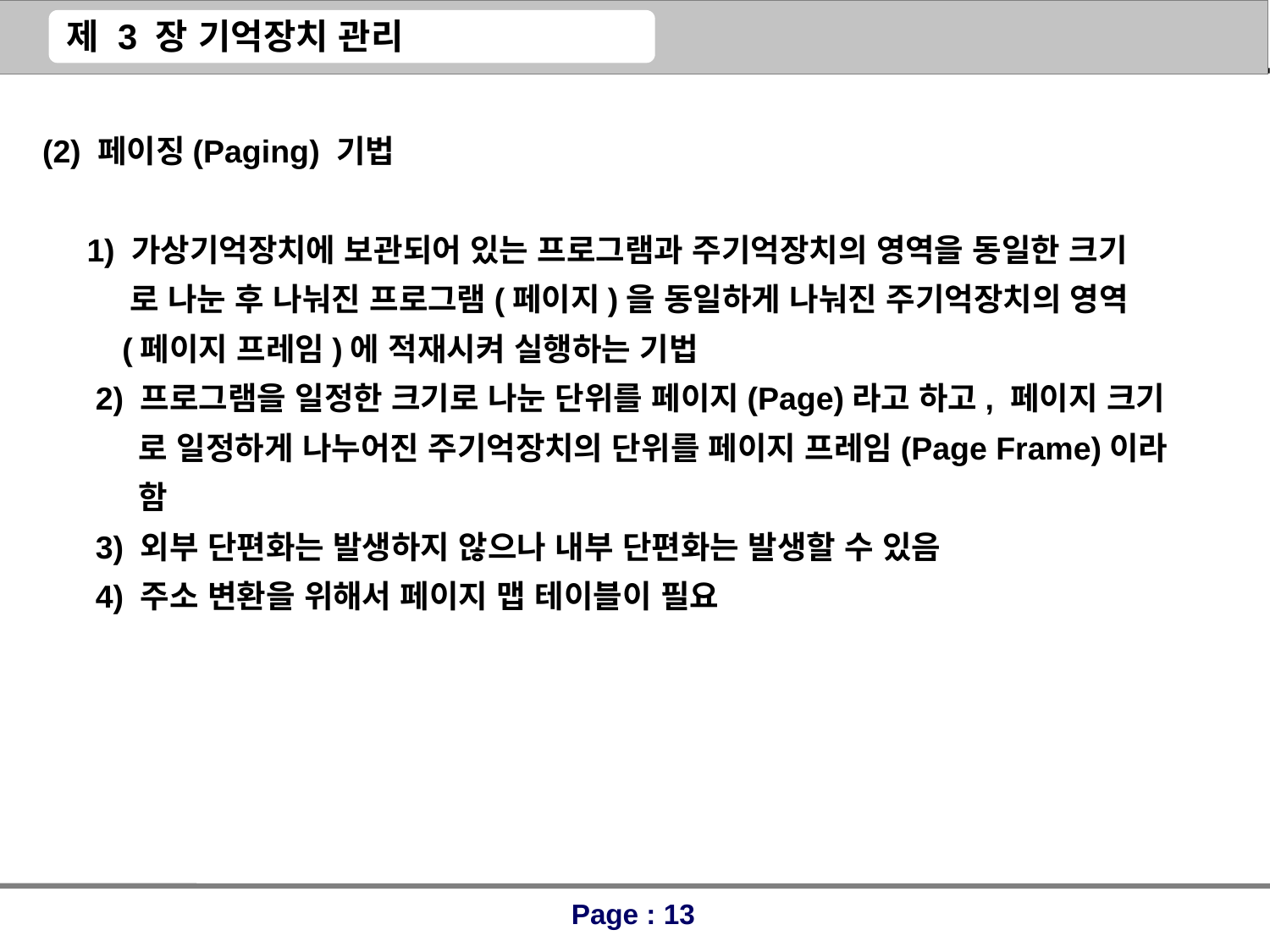

(2) 페이징(Paging) 기법

     1) 가상기억장치에 보관되어 있는 프로그램과 주기억장치의 영역을 동일한 크기
         로 나눈 후 나눠진 프로그램(페이지)을 동일하게 나눠진 주기억장치의 영역
         (페이지 프레임)에 적재시켜 실행하는 기법
      2) 프로그램을 일정한 크기로 나눈 단위를 페이지(Page)라고 하고, 페이지 크기
          로 일정하게 나누어진 주기억장치의 단위를 페이지 프레임(Page Frame)이라
          함
      3) 외부 단편화는 발생하지 않으나 내부 단편화는 발생할 수 있음
      4) 주소 변환을 위해서 페이지 맵 테이블이 필요
Page : 13